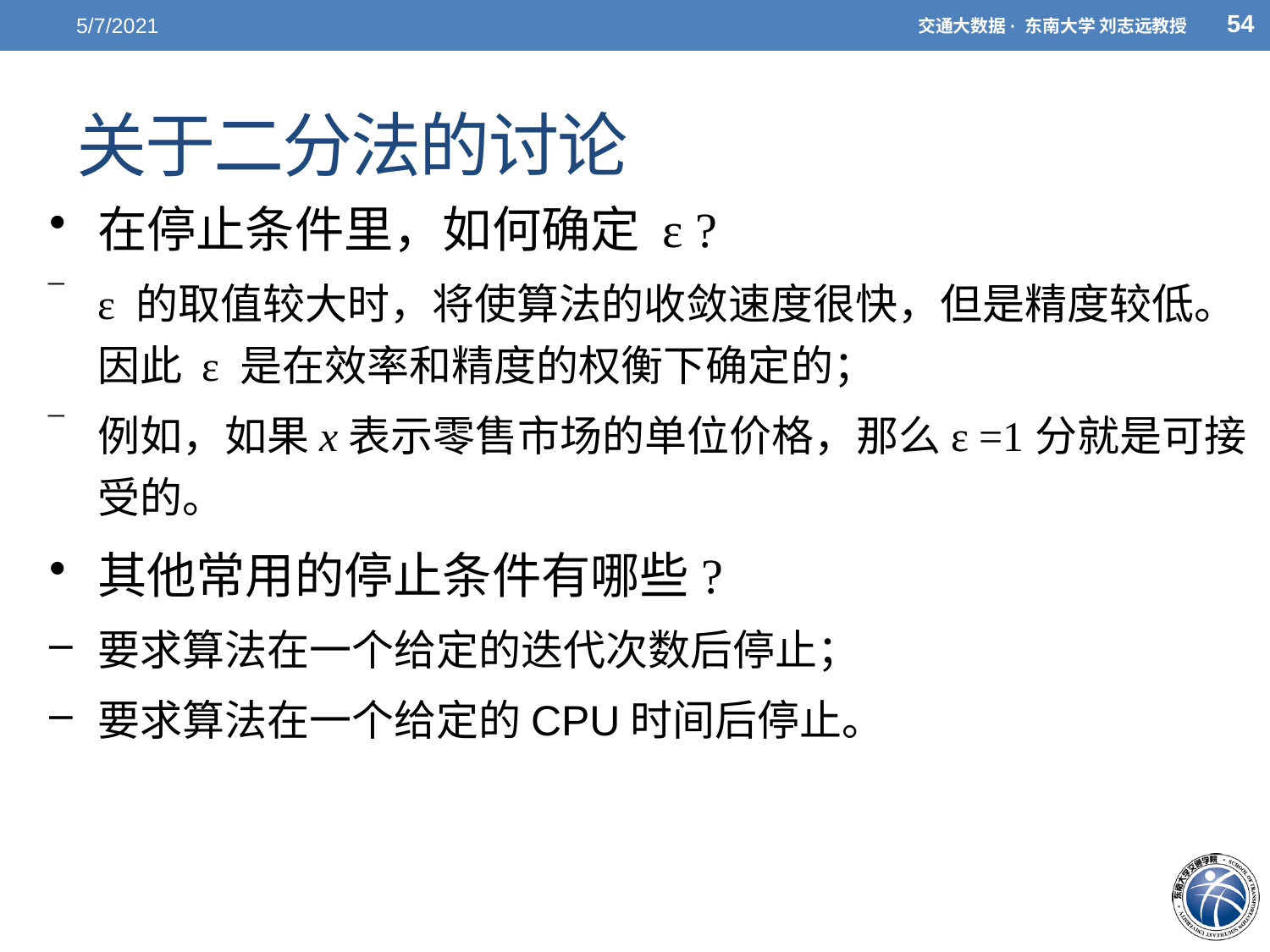

54
5/7/2021
交通大数据· 东南大学 刘志远教授
# 关于二分法的讨论
在停止条件里，如何确定 ε ?
ε 的取值较大时，将使算法的收敛速度很快，但是精度较低。因此 ε 是在效率和精度的权衡下确定的；
例如，如果x表示零售市场的单位价格，那么ε =1分就是可接受的。
其他常用的停止条件有哪些?
要求算法在一个给定的迭代次数后停止；
要求算法在一个给定的CPU时间后停止。